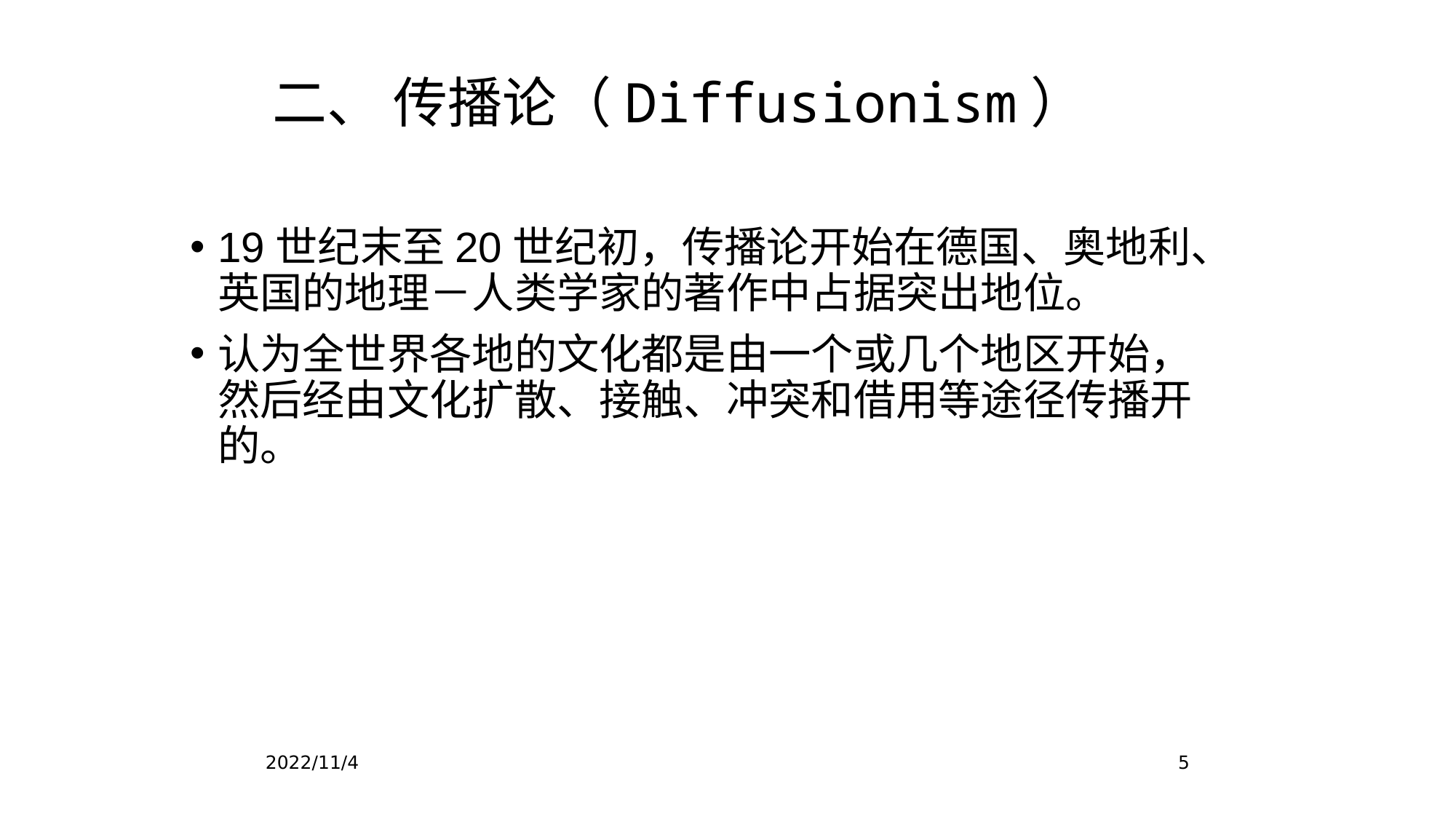

二、 传播论（Diffusionism）
19世纪末至20世纪初，传播论开始在德国、奥地利、英国的地理－人类学家的著作中占据突出地位。
认为全世界各地的文化都是由一个或几个地区开始，然后经由文化扩散、接触、冲突和借用等途径传播开的。
2022/11/4
5